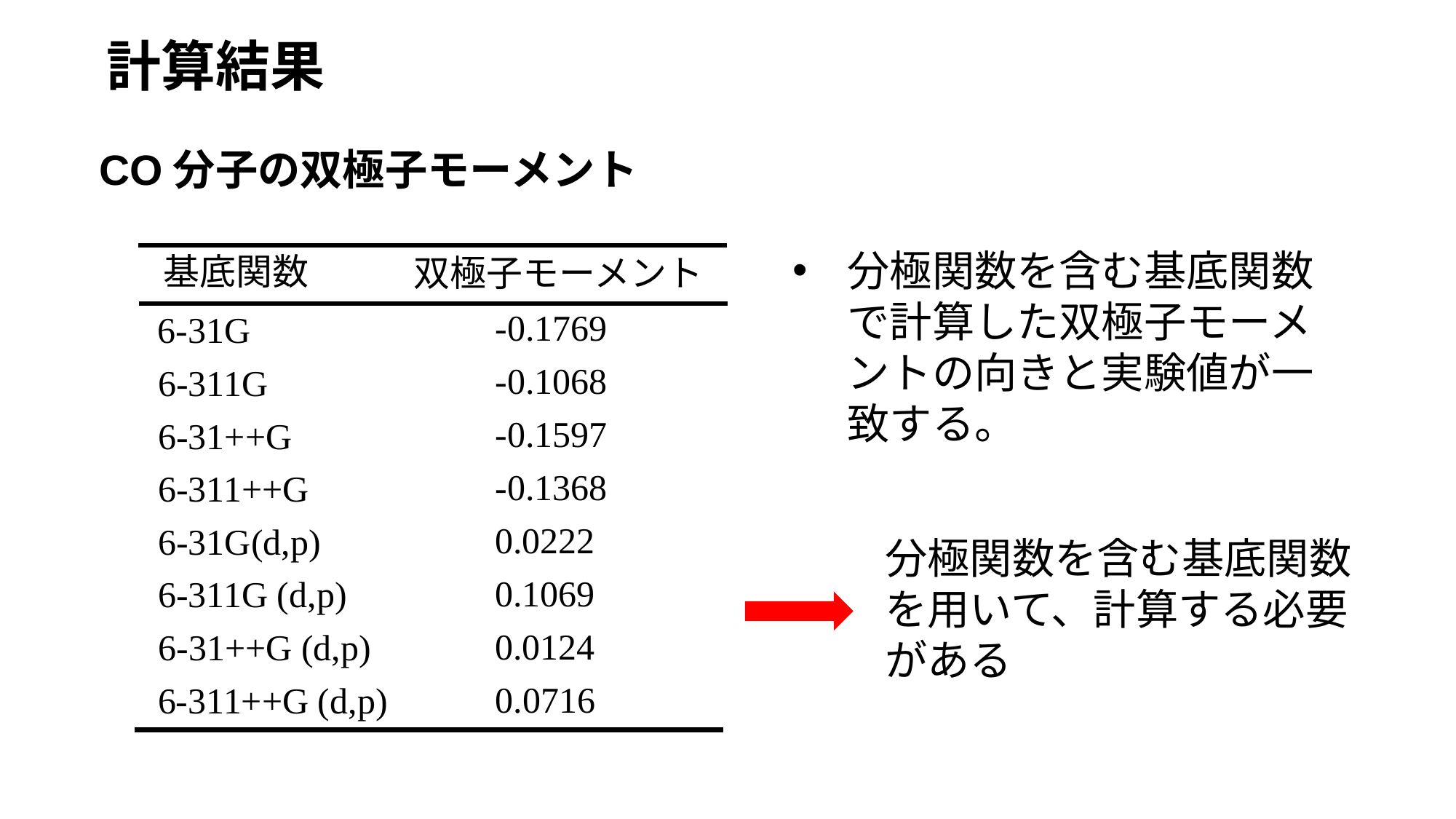

計算結果
CO分子の双極子モーメント
分極関数を含む基底関数で計算した双極子モーメントの向きと実験値が一致する。
基底関数
双極子モーメント
-0.1769
6-31G
-0.1068
6-311G
-0.1597
6-31++G
-0.1368
6-311++G
0.0222
6-31G(d,p)
分極関数を含む基底関数を用いて、計算する必要がある
0.1069
6-311G (d,p)

0.0124
6-31++G (d,p)
0.0716
6-311++G (d,p)